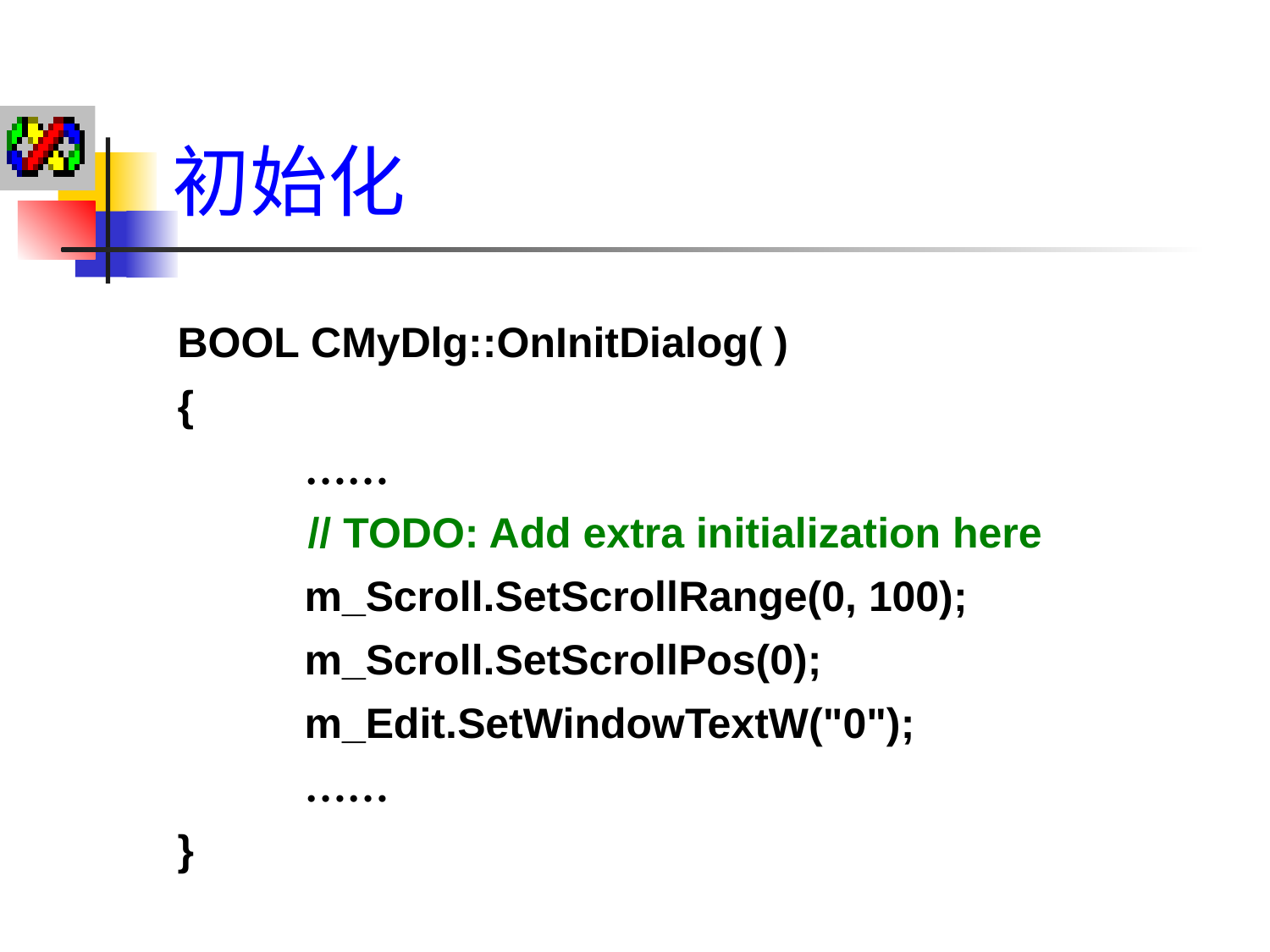

# 初始化
BOOL CMyDlg::OnInitDialog( )
{
	……
           // TODO: Add extra initialization here
	m_Scroll.SetScrollRange(0, 100);
	m_Scroll.SetScrollPos(0);
	m_Edit.SetWindowTextW("0");
	……
}